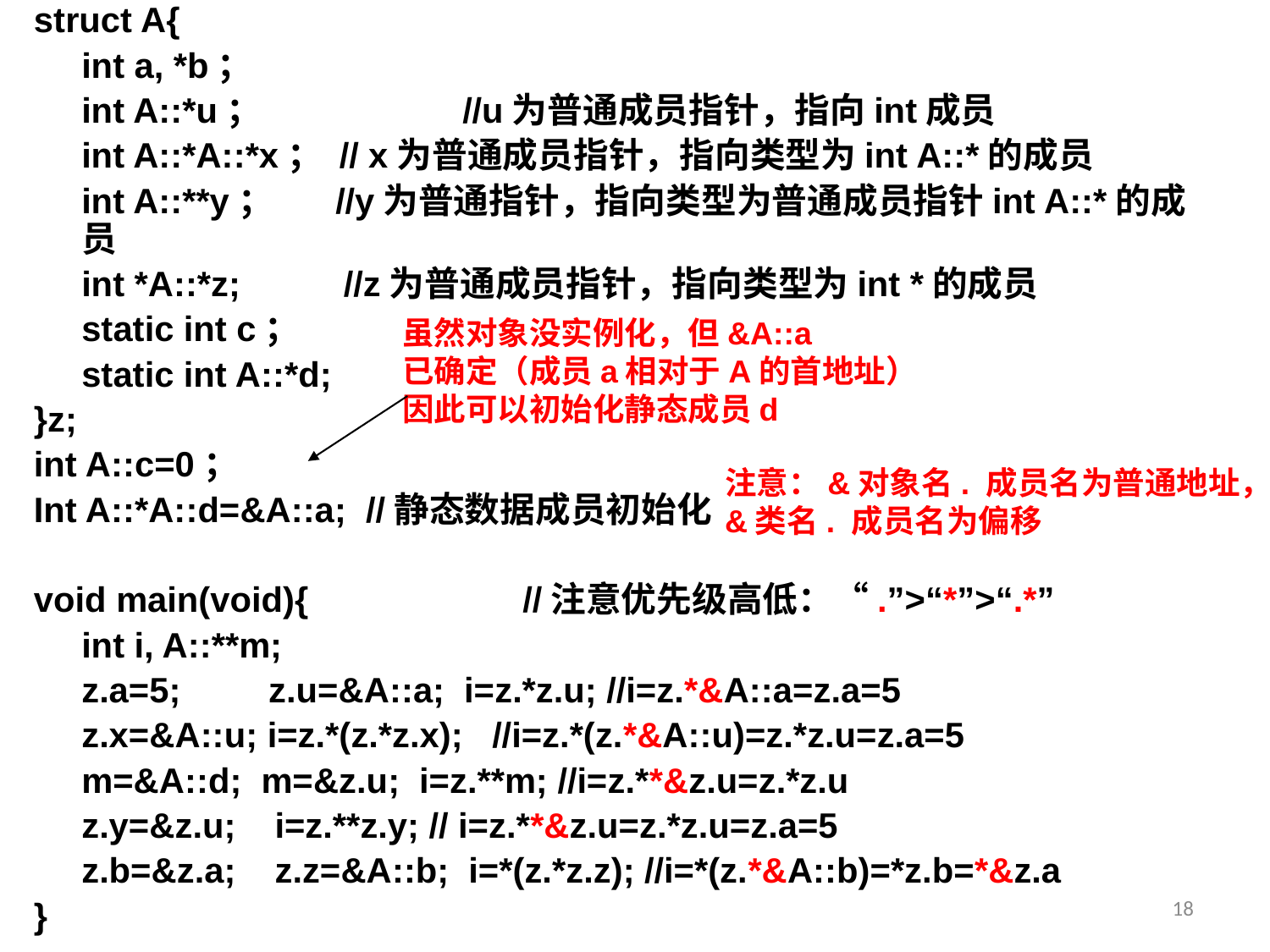

struct A{
	int a, *b；
	int A::*u； 		//u为普通成员指针，指向int成员
	int A::*A::*x； // x为普通成员指针，指向类型为int A::*的成员
	int A::**y；	//y为普通指针，指向类型为普通成员指针int A::*的成员
	int *A::*z;	 //z为普通成员指针，指向类型为int *的成员
	static int c；
	static int A::*d;
}z;
int A::c=0；
Int A::*A::d=&A::a;  //静态数据成员初始化

void main(void){                      //注意优先级高低：“.”>“*”>“.*”
	int i, A::**m;
	z.a=5;         z.u=&A::a;  i=z.*z.u; //i=z.*&A::a=z.a=5
	z.x=&A::u; i=z.*(z.*z.x);   //i=z.*(z.*&A::u)=z.*z.u=z.a=5
	m=&A::d;  m=&z.u;  i=z.**m; //i=z.**&z.u=z.*z.u
	z.y=&z.u;    i=z.**z.y; // i=z.**&z.u=z.*z.u=z.a=5
	z.b=&z.a;    z.z=&A::b;  i=*(z.*z.z); //i=*(z.*&A::b)=*z.b=*&z.a
}

 虽然对象没实例化，但&A::a
 已确定（成员a相对于A的首地址）
 因此可以初始化静态成员d

注意：&对象名. 成员名为普通地址，
&类名. 成员名为偏移
18